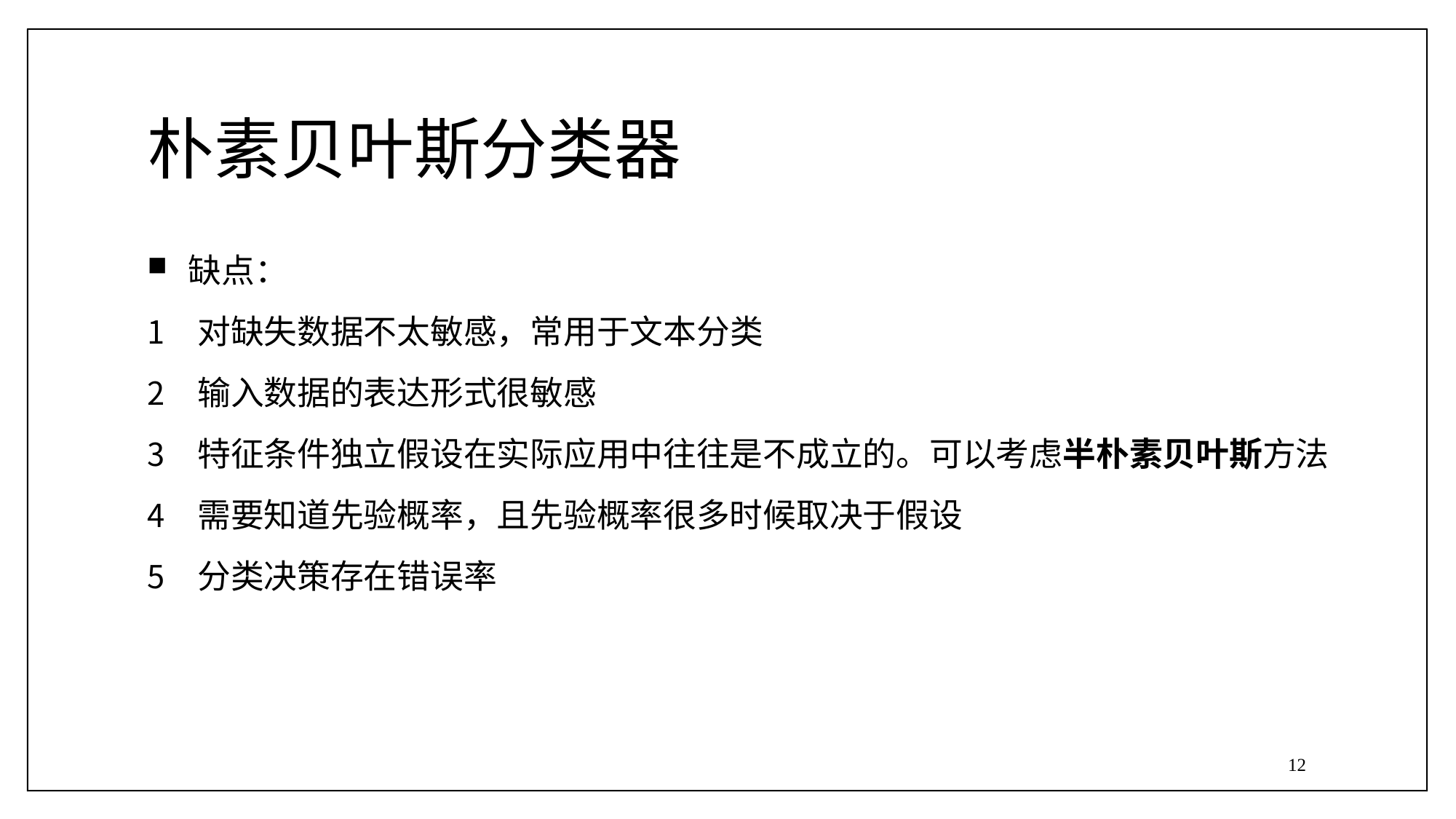

# 朴素贝叶斯分类器
缺点：
对缺失数据不太敏感，常用于文本分类
输入数据的表达形式很敏感
特征条件独立假设在实际应用中往往是不成立的。可以考虑半朴素贝叶斯方法
需要知道先验概率，且先验概率很多时候取决于假设
分类决策存在错误率
12